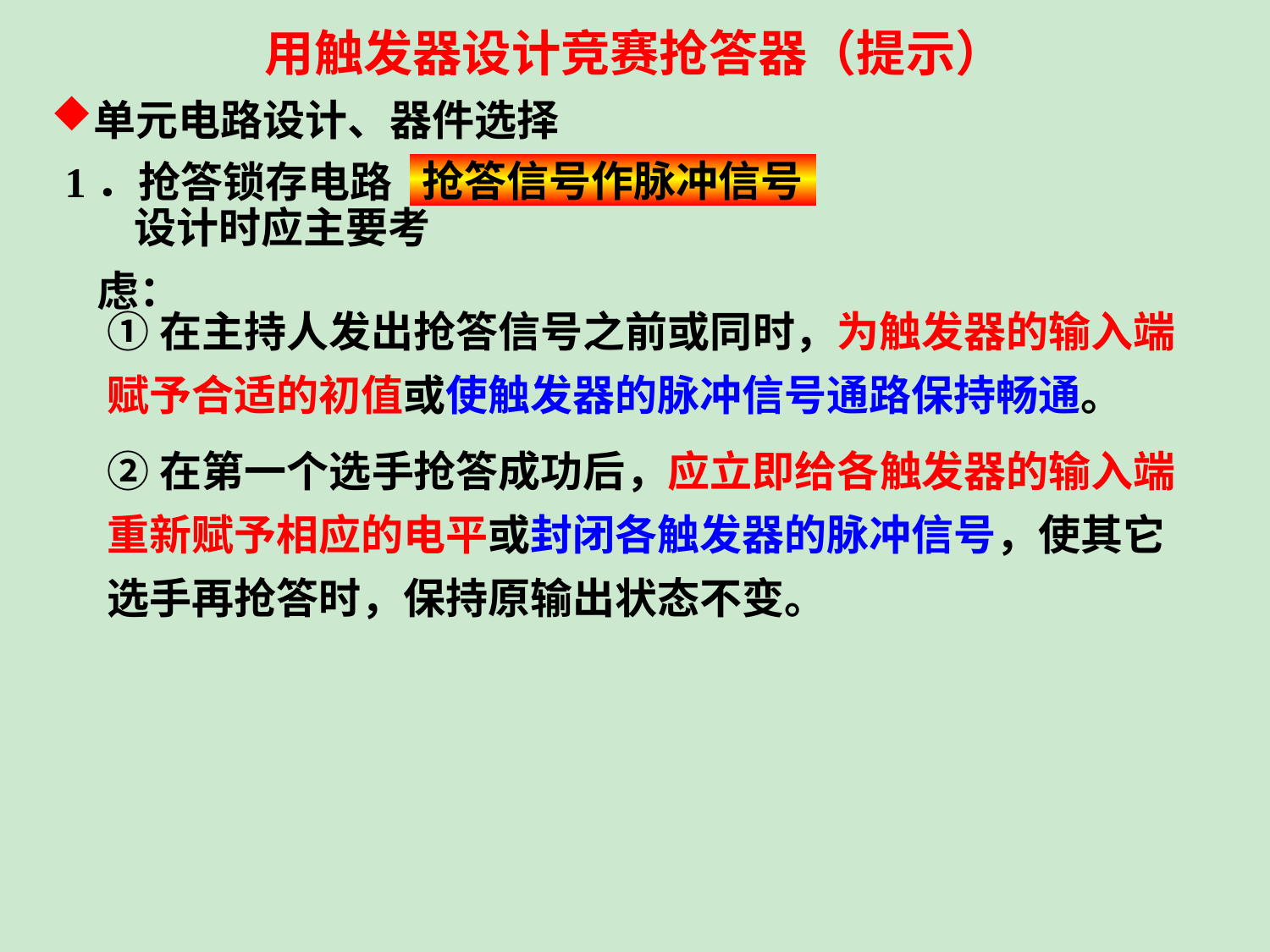

用触发器设计竞赛抢答器（提示）
单元电路设计、器件选择
1．抢答锁存电路
抢答信号作脉冲信号
设计时应主要考虑：
①在主持人发出抢答信号之前或同时，为触发器的输入端赋予合适的初值或使触发器的脉冲信号通路保持畅通。
②在第一个选手抢答成功后，应立即给各触发器的输入端重新赋予相应的电平或封闭各触发器的脉冲信号，使其它选手再抢答时，保持原输出状态不变。